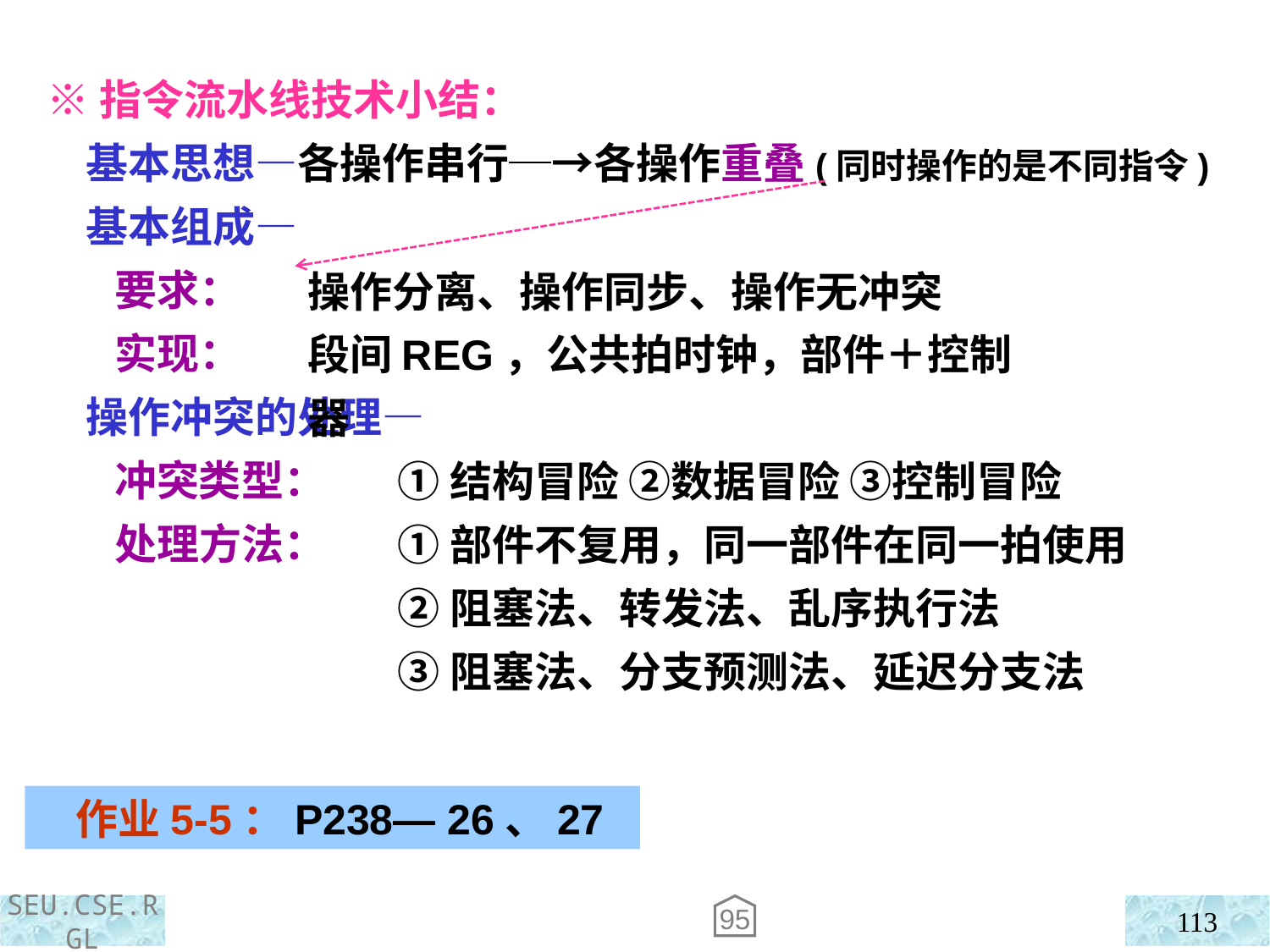

※指令流水线技术小结：
    基本思想—各操作串行─→各操作重叠(同时操作的是不同指令)
    基本组成—
       要求：
       实现：
    操作冲突的处理—
       冲突类型：
       处理方法：
操作分离、操作同步、操作无冲突
段间REG，公共拍时钟，部件＋控制器
①结构冒险 ②数据冒险 ③控制冒险
①部件不复用，同一部件在同一拍使用
②阻塞法、转发法、乱序执行法
③阻塞法、分支预测法、延迟分支法
   作业5-5：P238— 26、27
95
113